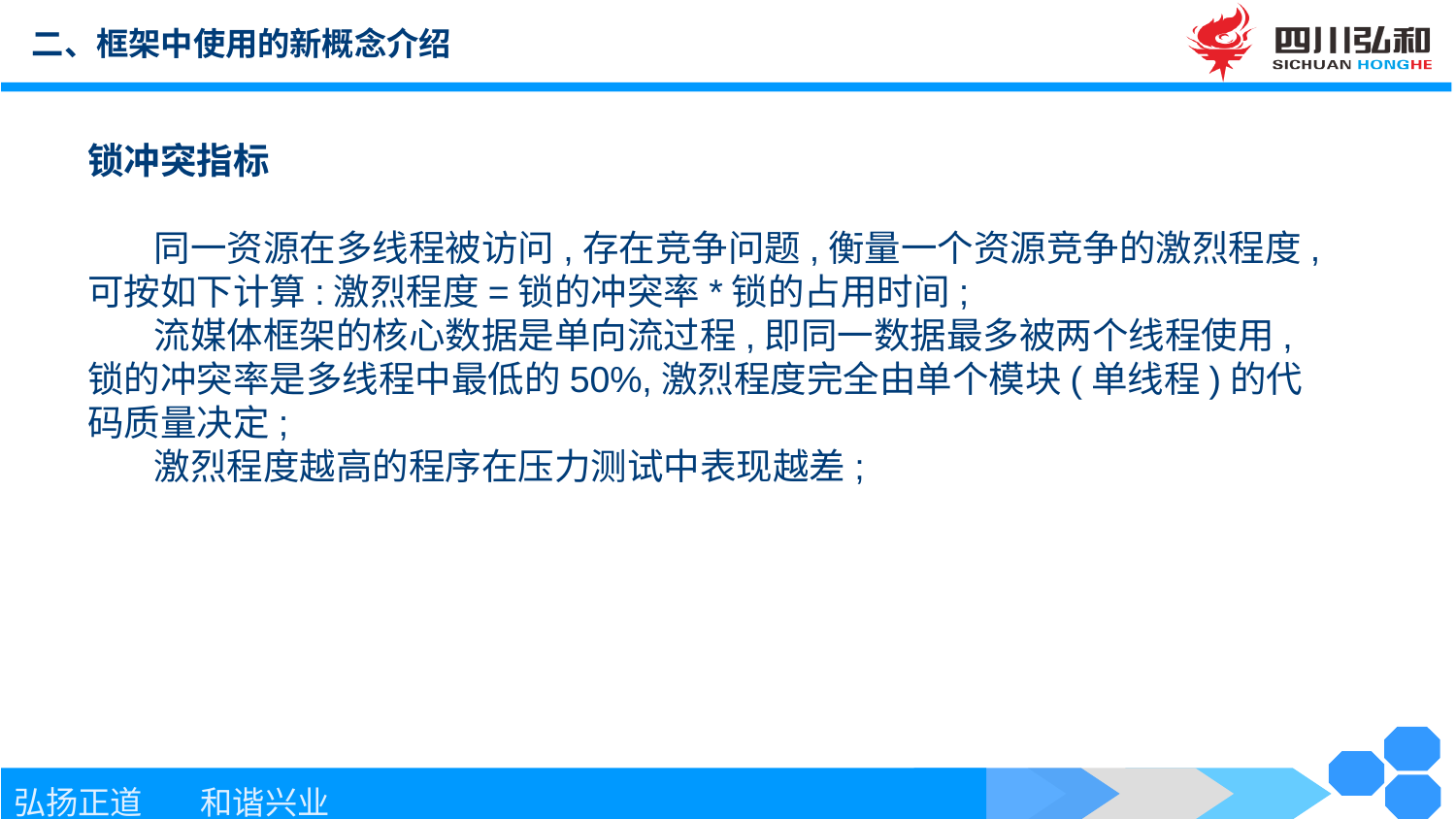

二、框架中使用的新概念介绍

锁冲突指标

       同一资源在多线程被访问,存在竞争问题,衡量一个资源竞争的激烈程度,可按如下计算:激烈程度=锁的冲突率*锁的占用时间;
       流媒体框架的核心数据是单向流过程,即同一数据最多被两个线程使用,锁的冲突率是多线程中最低的50%,激烈程度完全由单个模块(单线程)的代码质量决定;
       激烈程度越高的程序在压力测试中表现越差;

Suitable for all category, Lorem Ipsum is not simply random text.